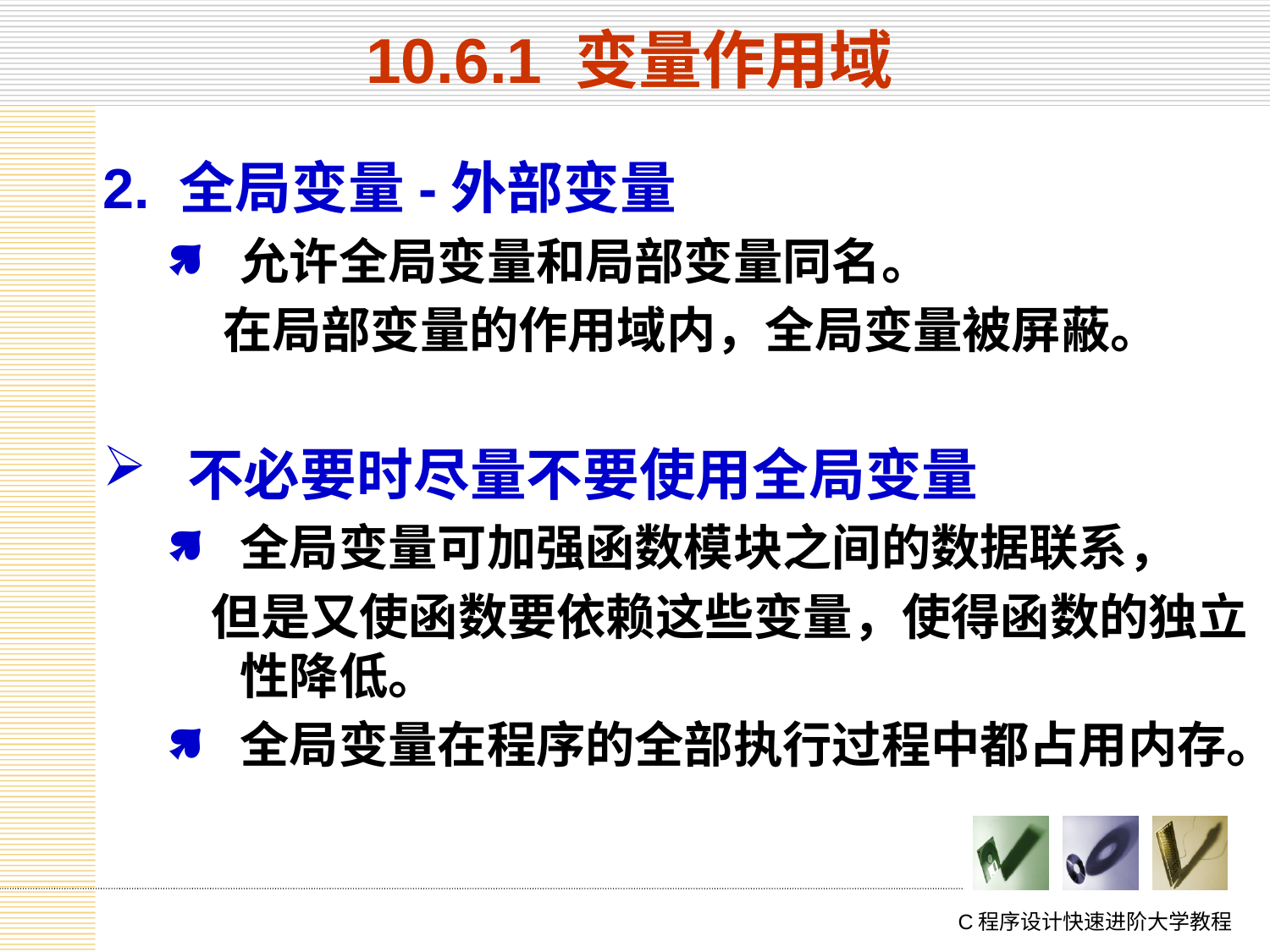

# 10.6.1 变量作用域
2. 全局变量-外部变量
允许全局变量和局部变量同名。
    在局部变量的作用域内，全局变量被屏蔽。

不必要时尽量不要使用全局变量
全局变量可加强函数模块之间的数据联系，
   但是又使函数要依赖这些变量，使得函数的独立性降低。
全局变量在程序的全部执行过程中都占用内存。
71
C程序设计快速进阶大学教程